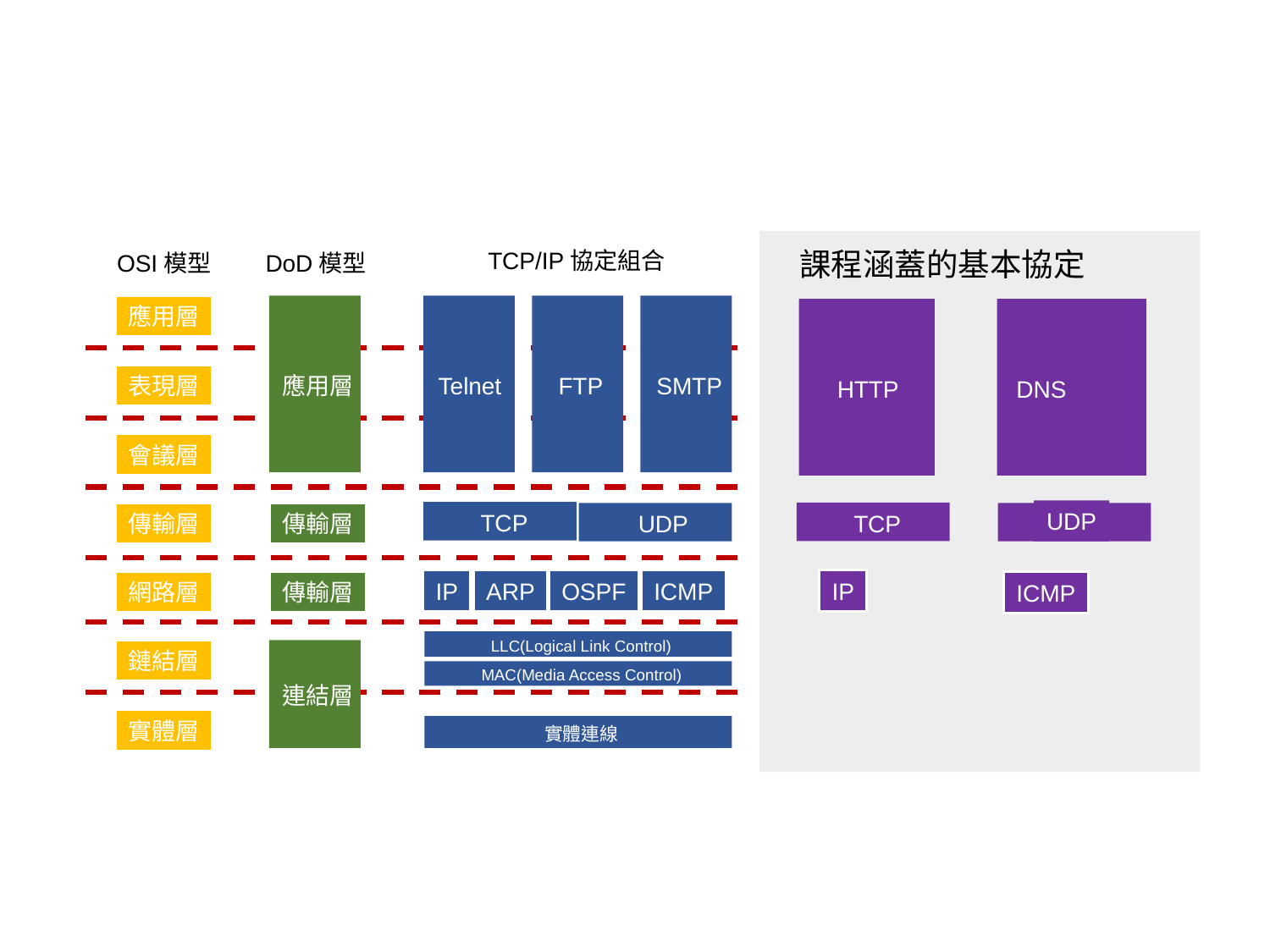

課程涵蓋的基本協定
TCP/IP協定組合
DoD模型
OSI模型
應用層

應用層

Telnet

FTP

SMTP

DNS

HTTP
表現層
會議層
UDP

TCP

TCP
傳輸層
傳輸層

UDP
IP
ARP
OSPF
ICMP
IP
網路層
傳輸層
ICMP
LLC(Logical Link Control)

鏈結層

連結層
MAC(Media Access Control)

實體層

實體連線